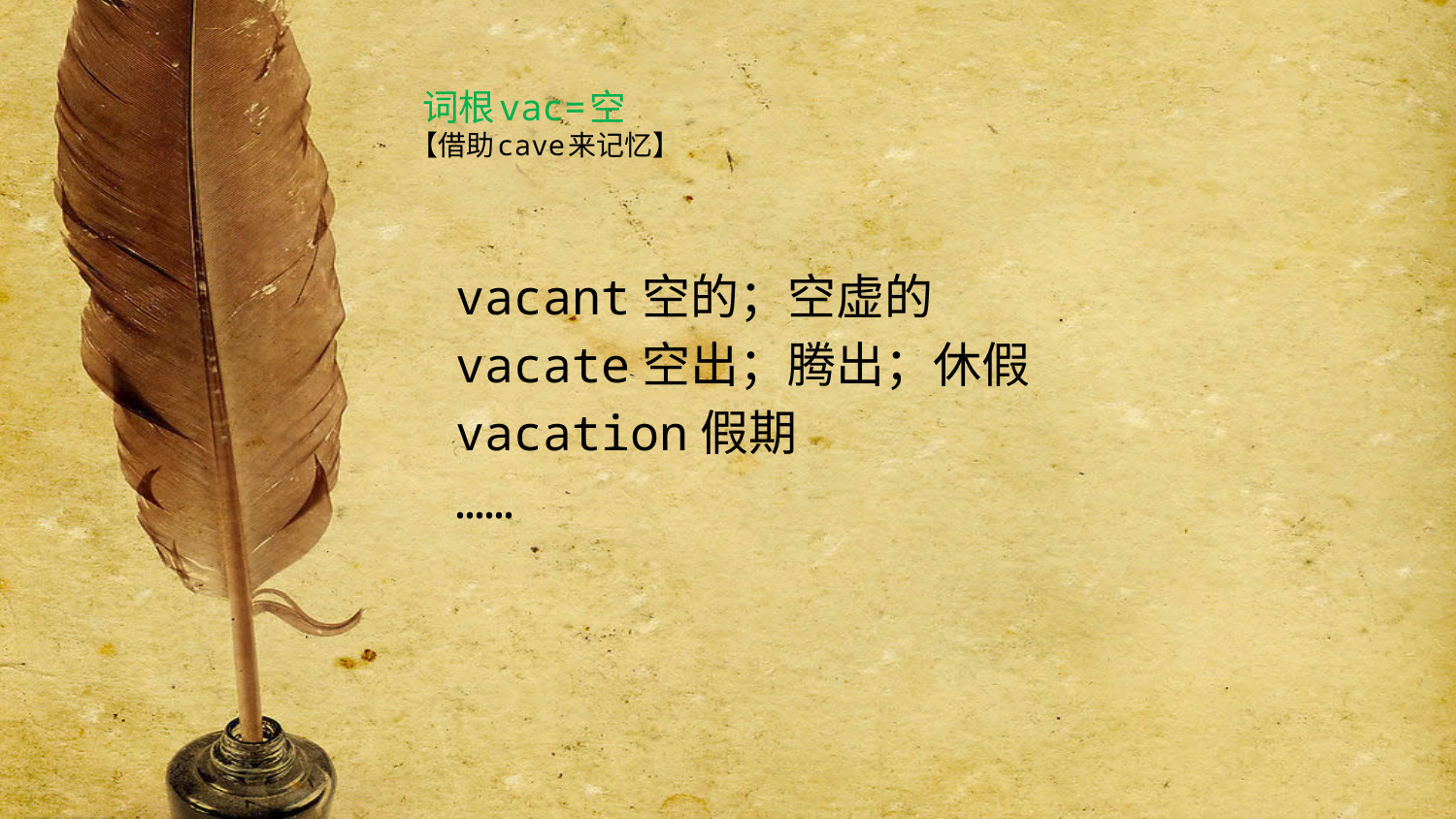

# 词根vac=空 【借助cave来记忆】

vacant空的；空虚的
vacate空出；腾出；休假
vacation假期
……